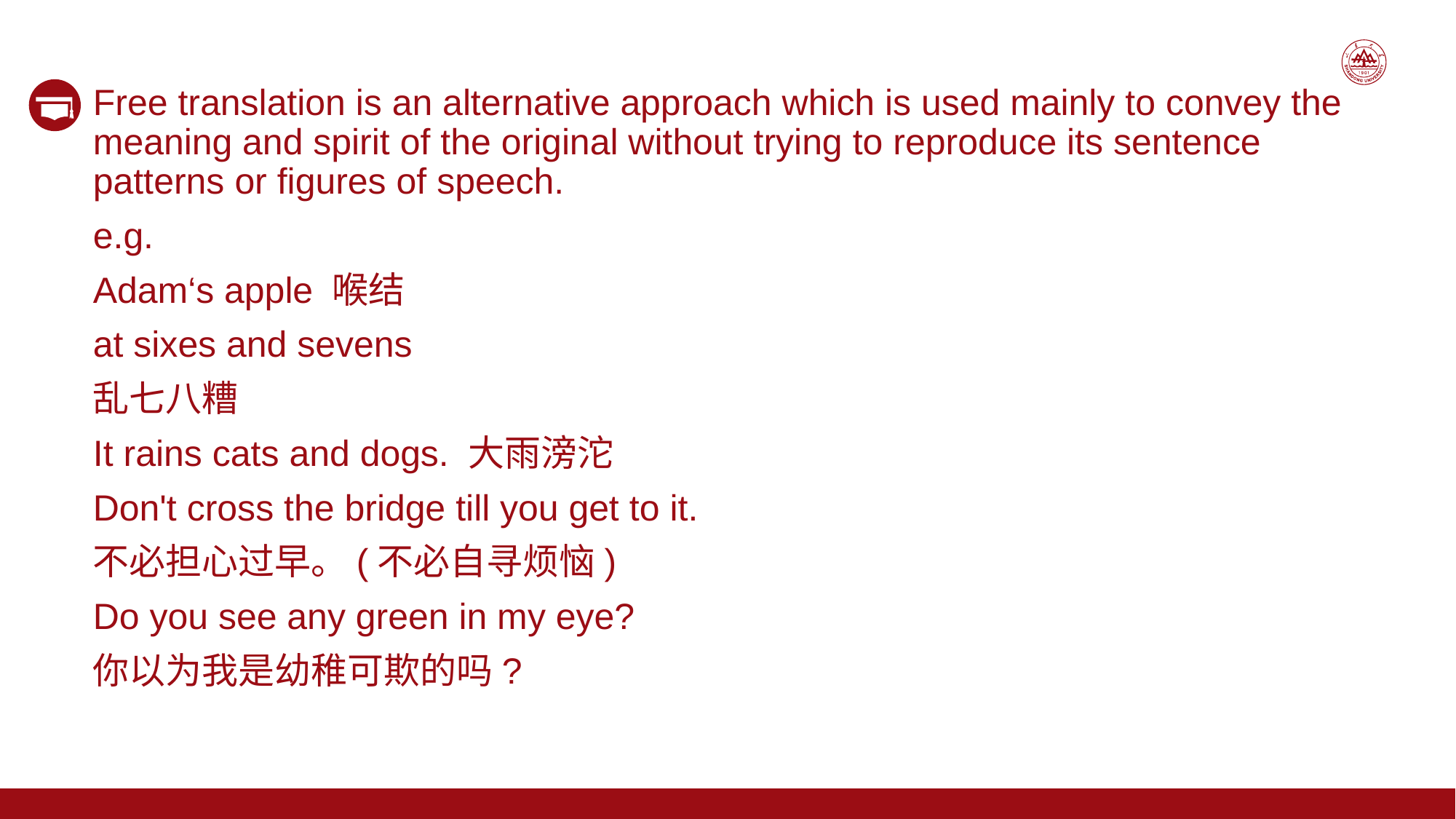

Free translation is an alternative approach which is used mainly to convey the meaning and spirit of the original without trying to reproduce its sentence patterns or figures of speech.
e.g.
Adam‘s apple 喉结
at sixes and sevens
乱七八糟
It rains cats and dogs. 大雨滂沱
Don't cross the bridge till you get to it.
不必担心过早。(不必自寻烦恼)
Do you see any green in my eye?
你以为我是幼稚可欺的吗?